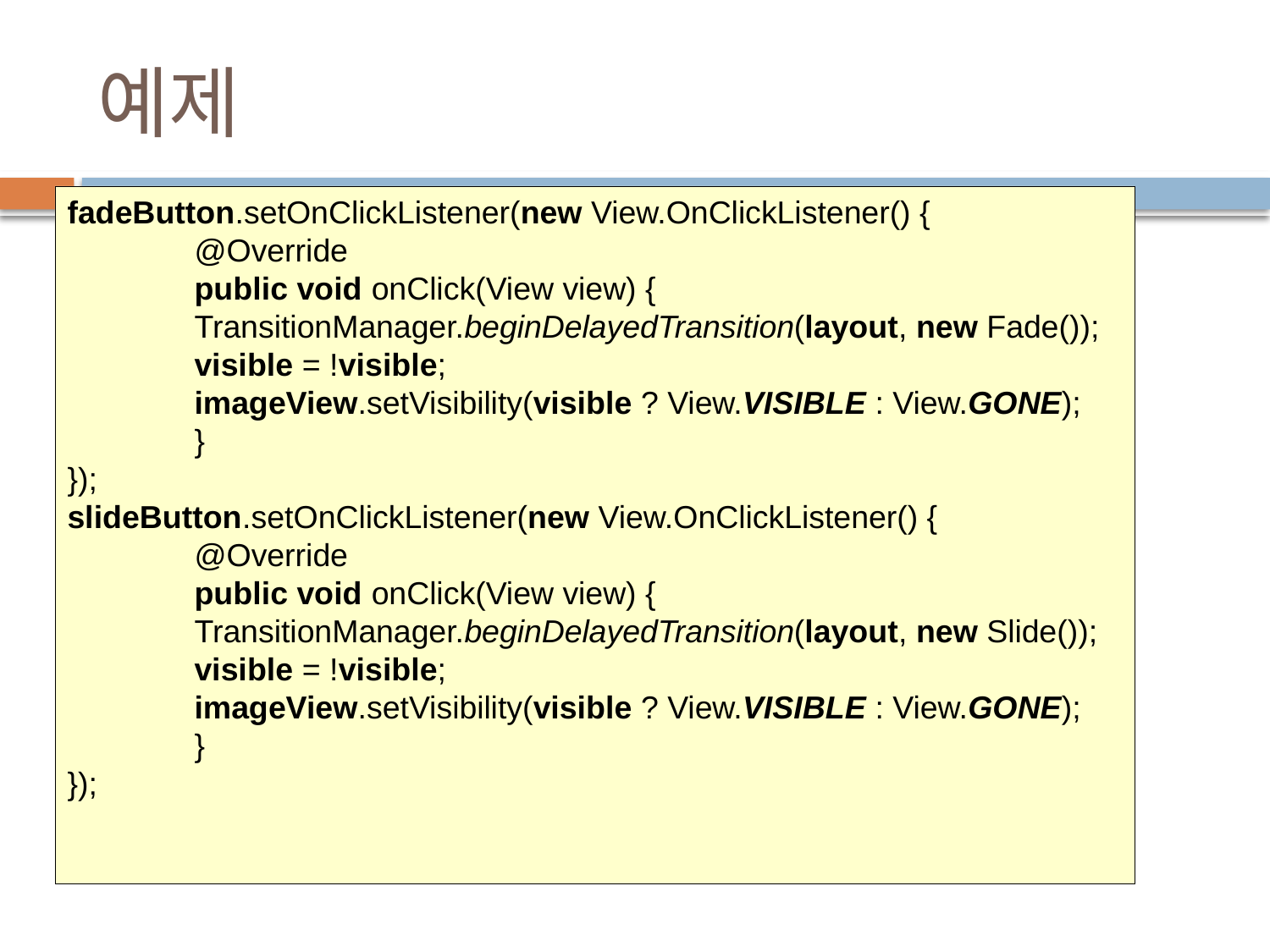

# 예제
fadeButton.setOnClickListener(new View.OnClickListener() {
	@Override
	public void onClick(View view) {
	TransitionManager.beginDelayedTransition(layout, new Fade());
	visible = !visible;
	imageView.setVisibility(visible ? View.VISIBLE : View.GONE);
	}
});
slideButton.setOnClickListener(new View.OnClickListener() {
	@Override
	public void onClick(View view) {
	TransitionManager.beginDelayedTransition(layout, new Slide());
	visible = !visible;
	imageView.setVisibility(visible ? View.VISIBLE : View.GONE);
	}
});